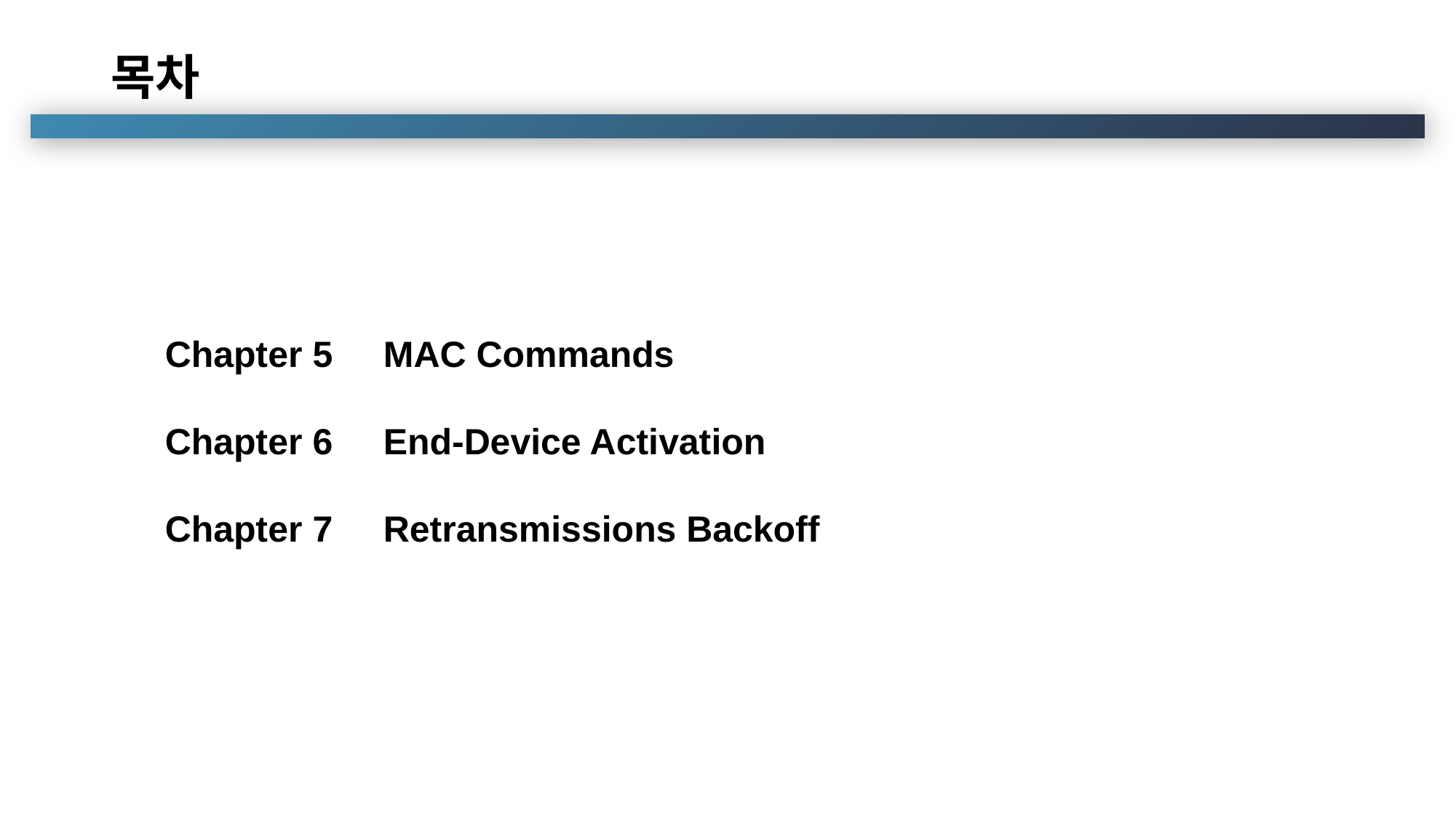

# 목차

Chapter 5	MAC Commands

Chapter 6 	End-Device Activation

Chapter 7	Retransmissions Backoff